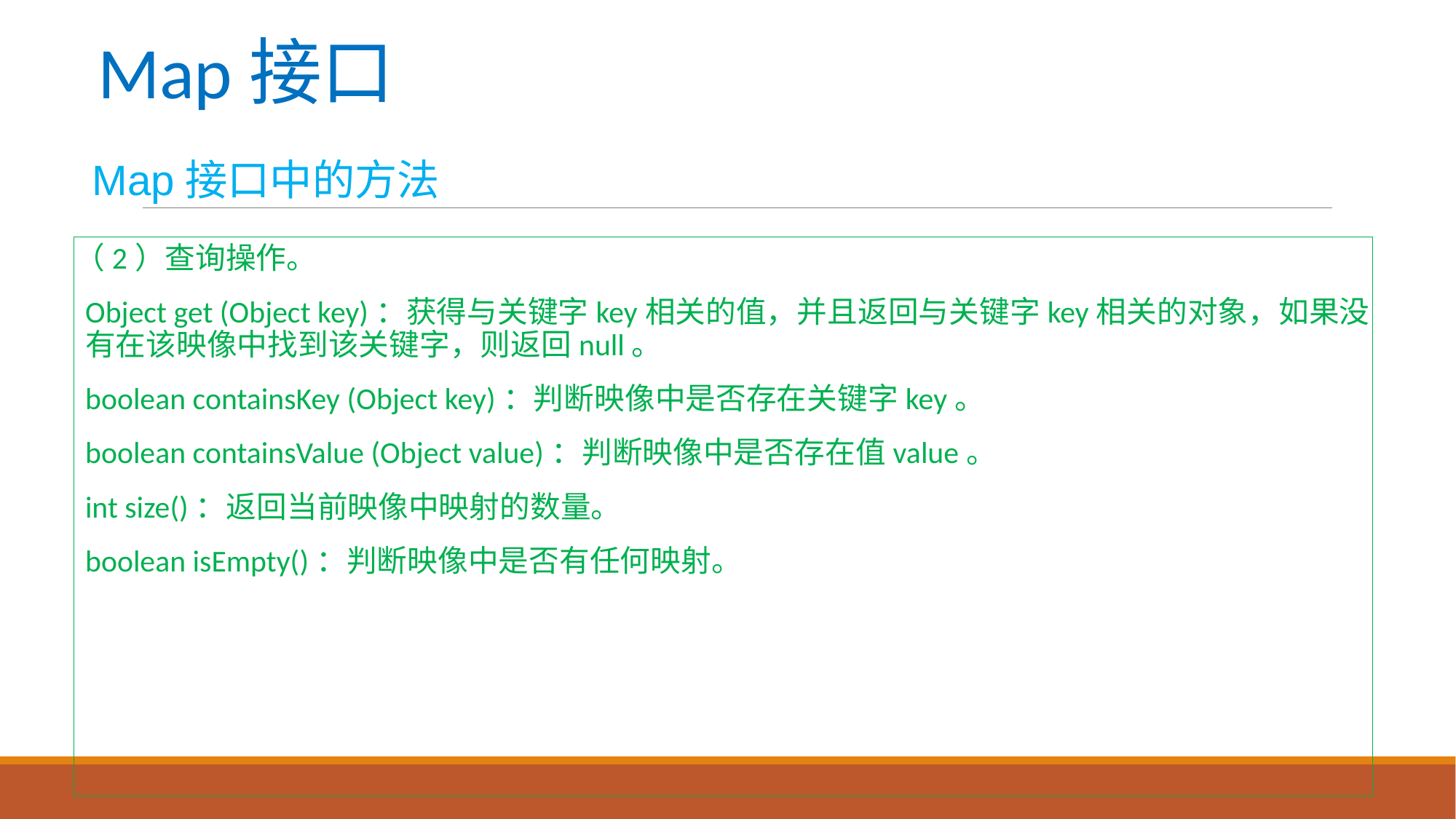

# Map接口
Map接口中的方法
（2）查询操作。
Object get (Object key)：获得与关键字key相关的值，并且返回与关键字key相关的对象，如果没有在该映像中找到该关键字，则返回null。
boolean containsKey (Object key)：判断映像中是否存在关键字key。
boolean containsValue (Object value)：判断映像中是否存在值value。
int size()：返回当前映像中映射的数量。
boolean isEmpty()：判断映像中是否有任何映射。